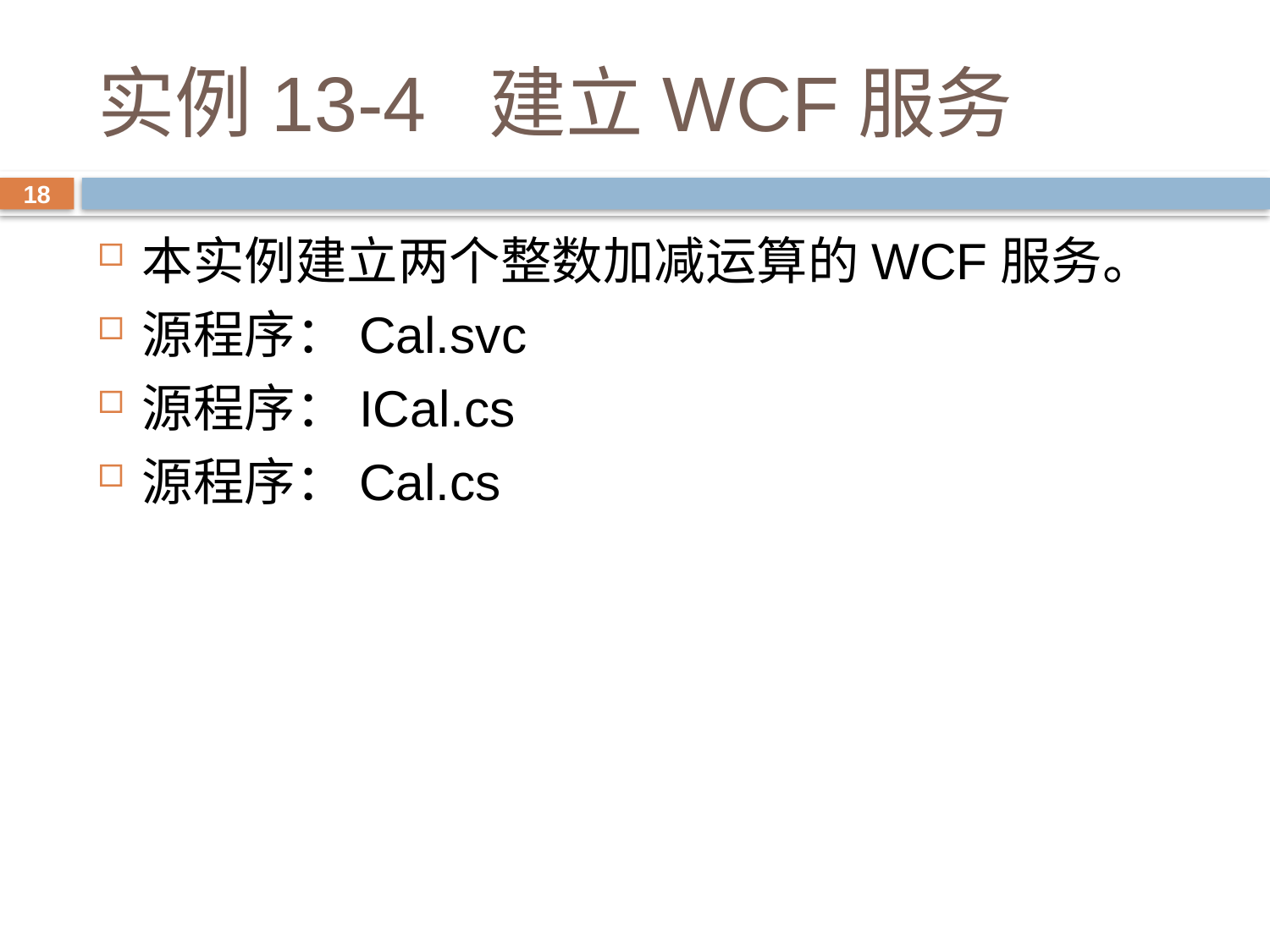

# 实例13-4  建立WCF服务
18
本实例建立两个整数加减运算的WCF服务。
源程序：Cal.svc
源程序：ICal.cs
源程序：Cal.cs